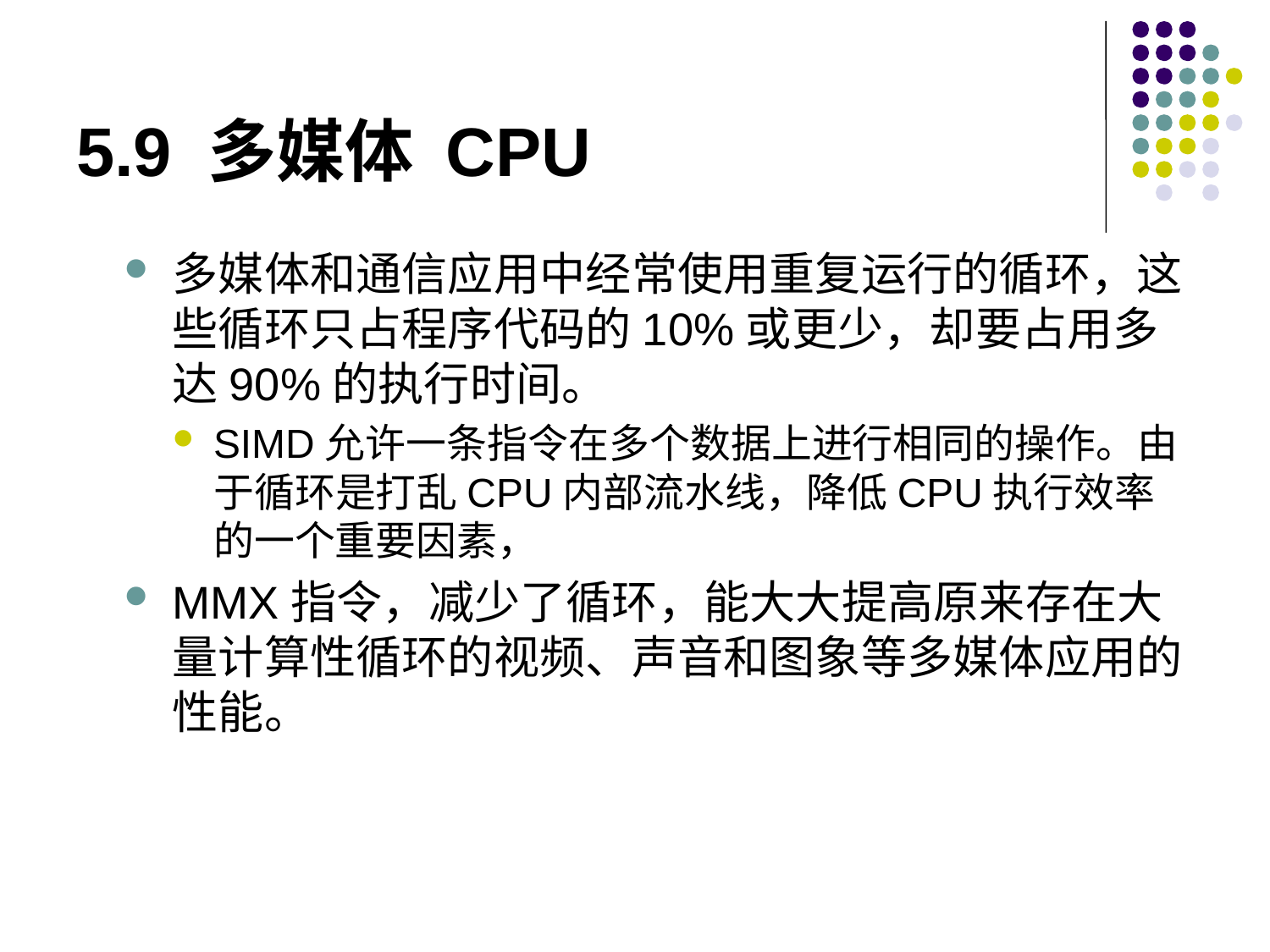

# 5.9 多媒体 CPU
多媒体和通信应用中经常使用重复运行的循环，这些循环只占程序代码的10%或更少，却要占用多达90%的执行时间。
SIMD允许一条指令在多个数据上进行相同的操作。由于循环是打乱CPU内部流水线，降低CPU执行效率的一个重要因素，
MMX指令，减少了循环，能大大提高原来存在大量计算性循环的视频、声音和图象等多媒体应用的性能。

43